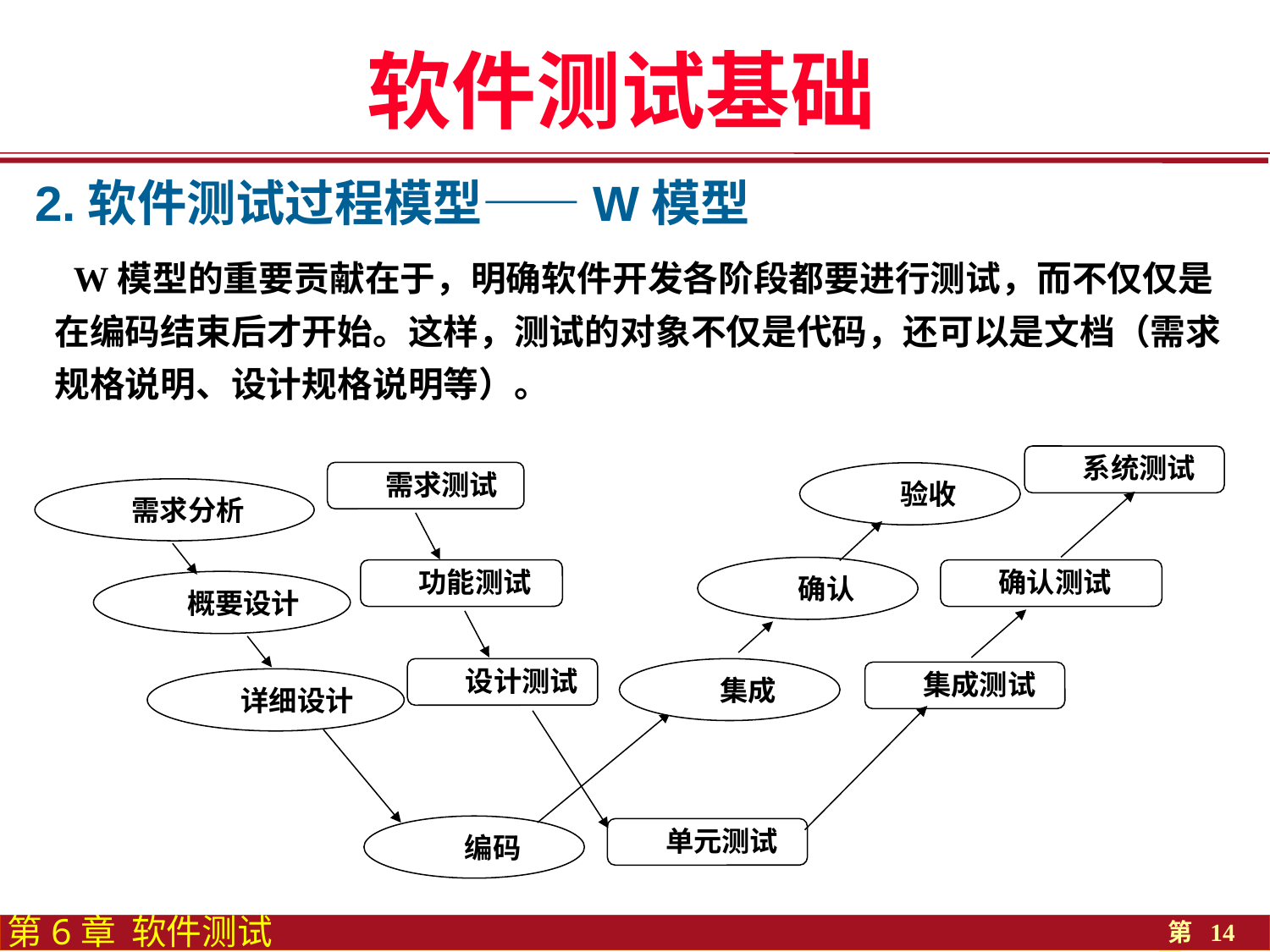

软件测试基础
# 2.软件测试过程模型——W模型
      W模型的重要贡献在于，明确软件开发各阶段都要进行测试，而不仅仅是在编码结束后才开始。这样，测试的对象不仅是代码，还可以是文档（需求规格说明、设计规格说明等）。
系统测试
需求测试
验收
需求分析

确认
功能测试
确认测试
概要设计

设计测试
集成
集成测试
详细设计

编码
单元测试